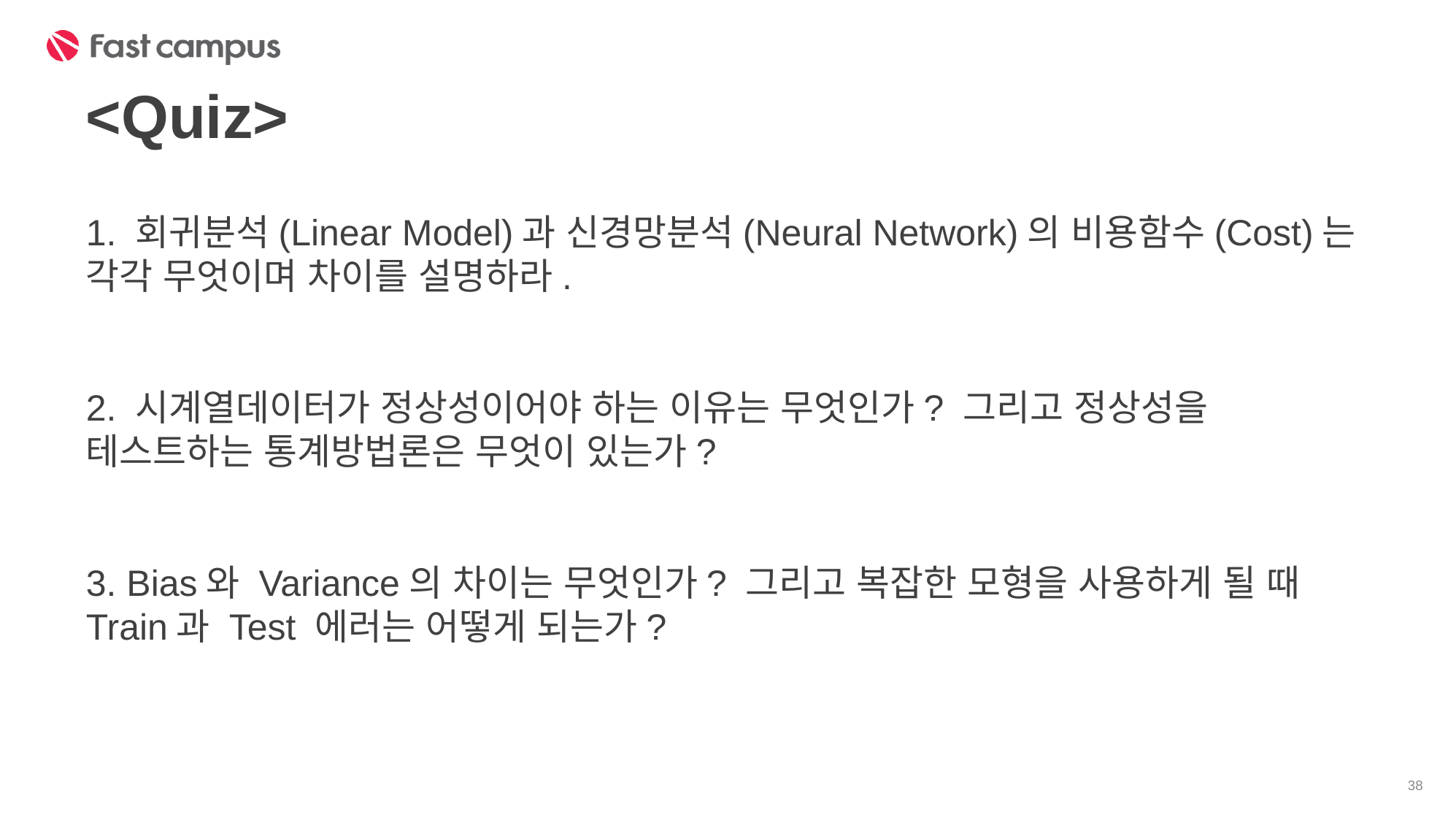

# <Quiz> 1. 회귀분석(Linear Model)과 신경망분석(Neural Network)의 비용함수(Cost)는 각각 무엇이며 차이를 설명하라. 2. 시계열데이터가 정상성이어야 하는 이유는 무엇인가? 그리고 정상성을 테스트하는 통계방법론은 무엇이 있는가? 3. Bias와 Variance의 차이는 무엇인가? 그리고 복잡한 모형을 사용하게 될 때 Train과 Test 에러는 어떻게 되는가?
38